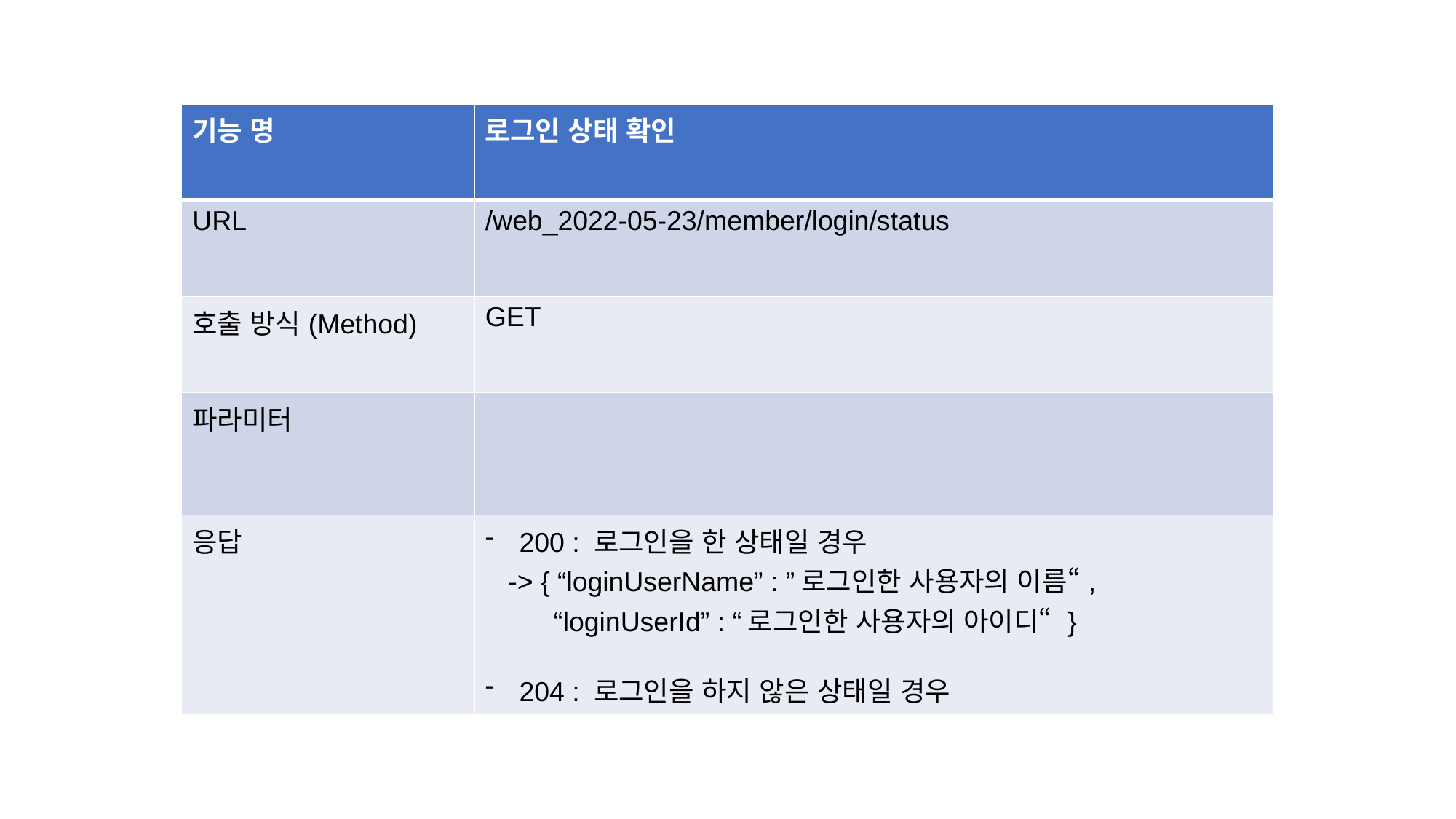

| 기능 명 | 로그인 상태 확인 |
| --- | --- |
| URL | /web\_2022-05-23/member/login/status |
| 호출 방식(Method) | GET |
| 파라미터 |  |
| 응답 | 200 : 로그인을 한 상태일 경우 -> { “loginUserName” : ”로그인한 사용자의 이름“, “loginUserId” : “로그인한 사용자의 아이디“ } 204 : 로그인을 하지 않은 상태일 경우 |